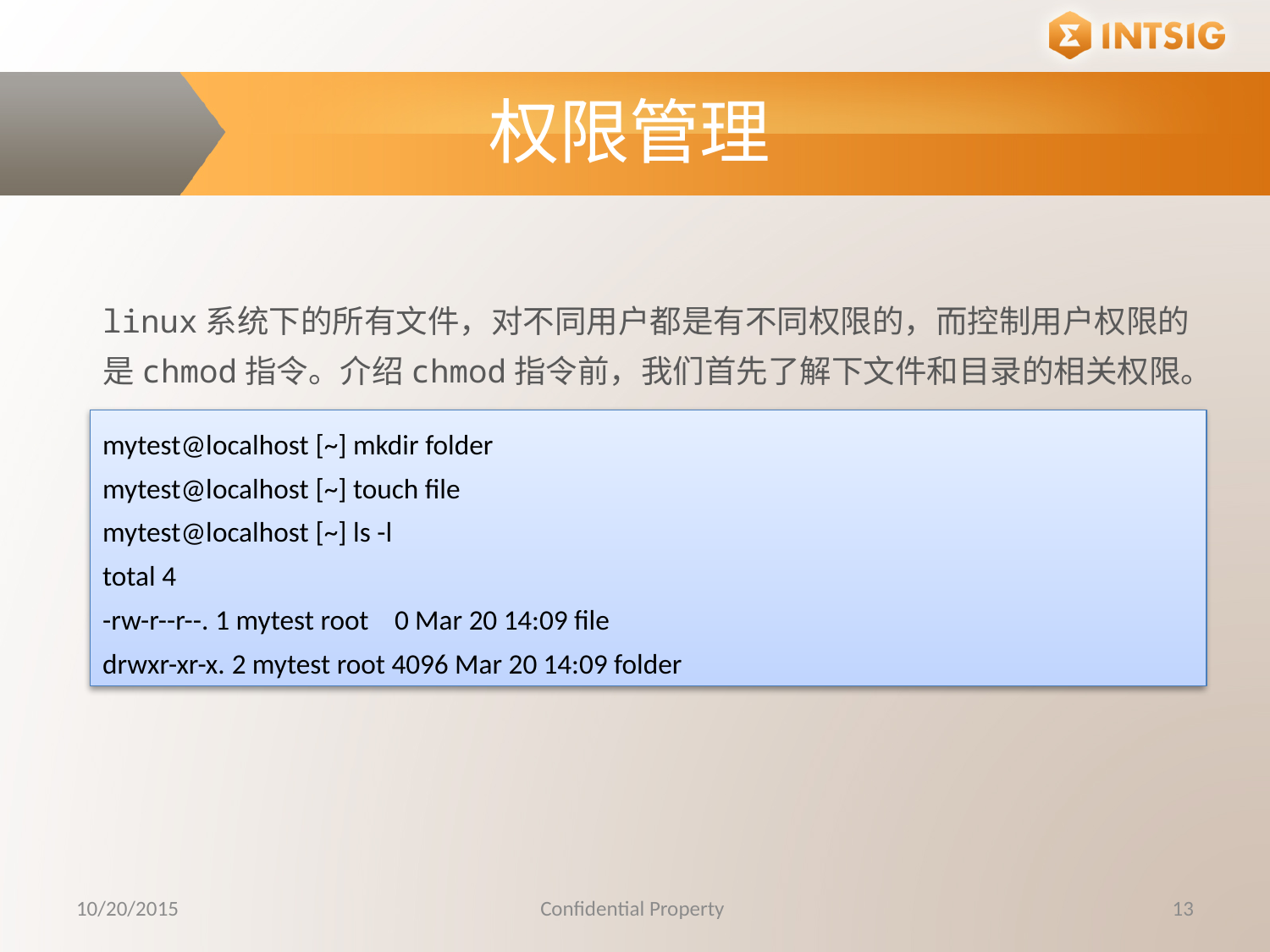

权限管理
linux系统下的所有文件，对不同用户都是有不同权限的，而控制用户权限的是chmod指令。介绍chmod指令前，我们首先了解下文件和目录的相关权限。
mytest@localhost [~] mkdir folder
mytest@localhost [~] touch file
mytest@localhost [~] ls -l
total 4
-rw-r--r--. 1 mytest root    0 Mar 20 14:09 file
drwxr-xr-x. 2 mytest root 4096 Mar 20 14:09 folder
10/20/2015
Confidential Property
13